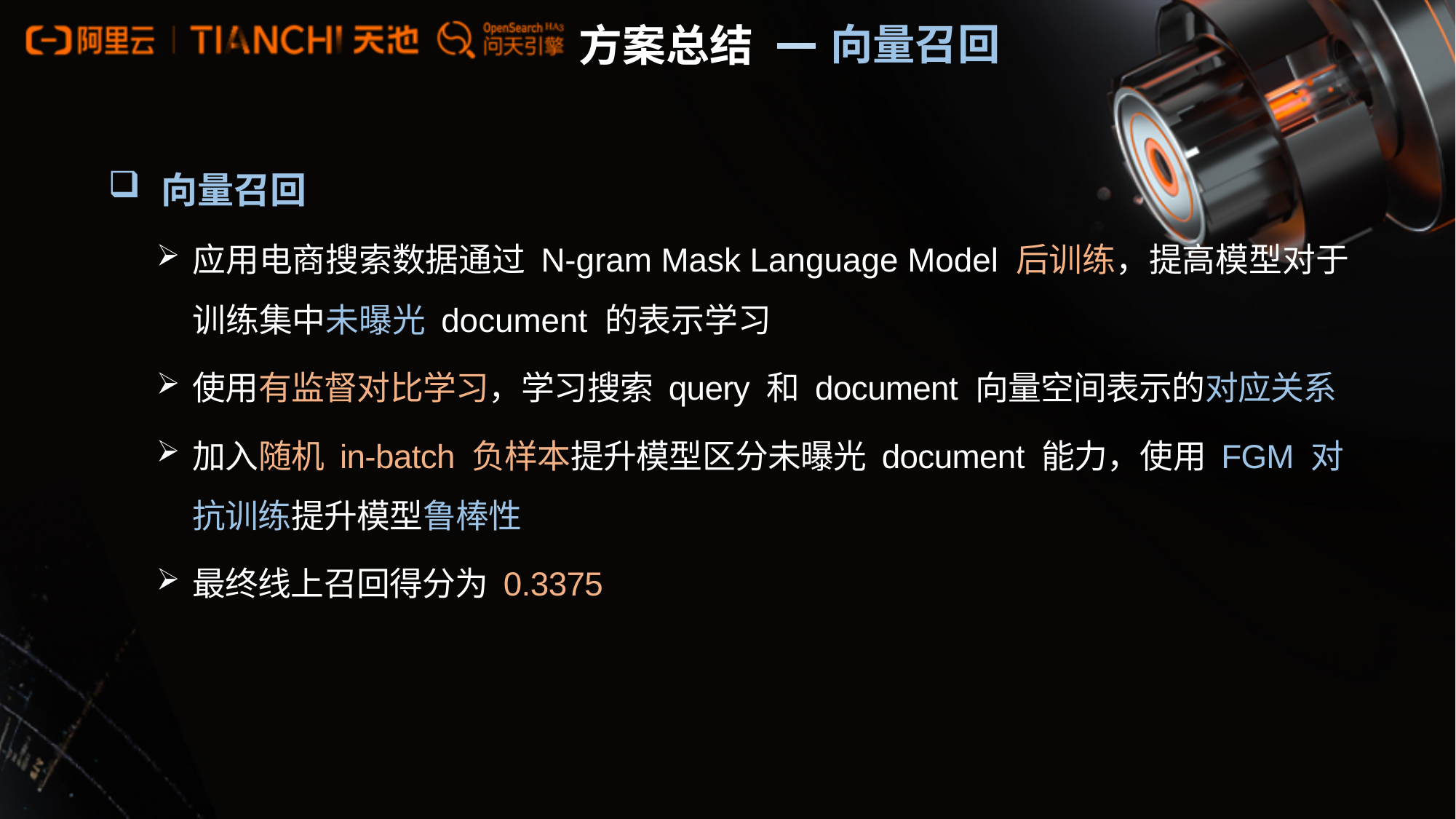

向量召回
方案总结
 向量召回
应用电商搜索数据通过 N-gram Mask Language Model 后训练，提高模型对于训练集中未曝光 document 的表示学习
使用有监督对比学习，学习搜索 query 和 document 向量空间表示的对应关系
加入随机 in-batch 负样本提升模型区分未曝光 document 能力，使用 FGM 对抗训练提升模型鲁棒性
最终线上召回得分为 0.3375

34